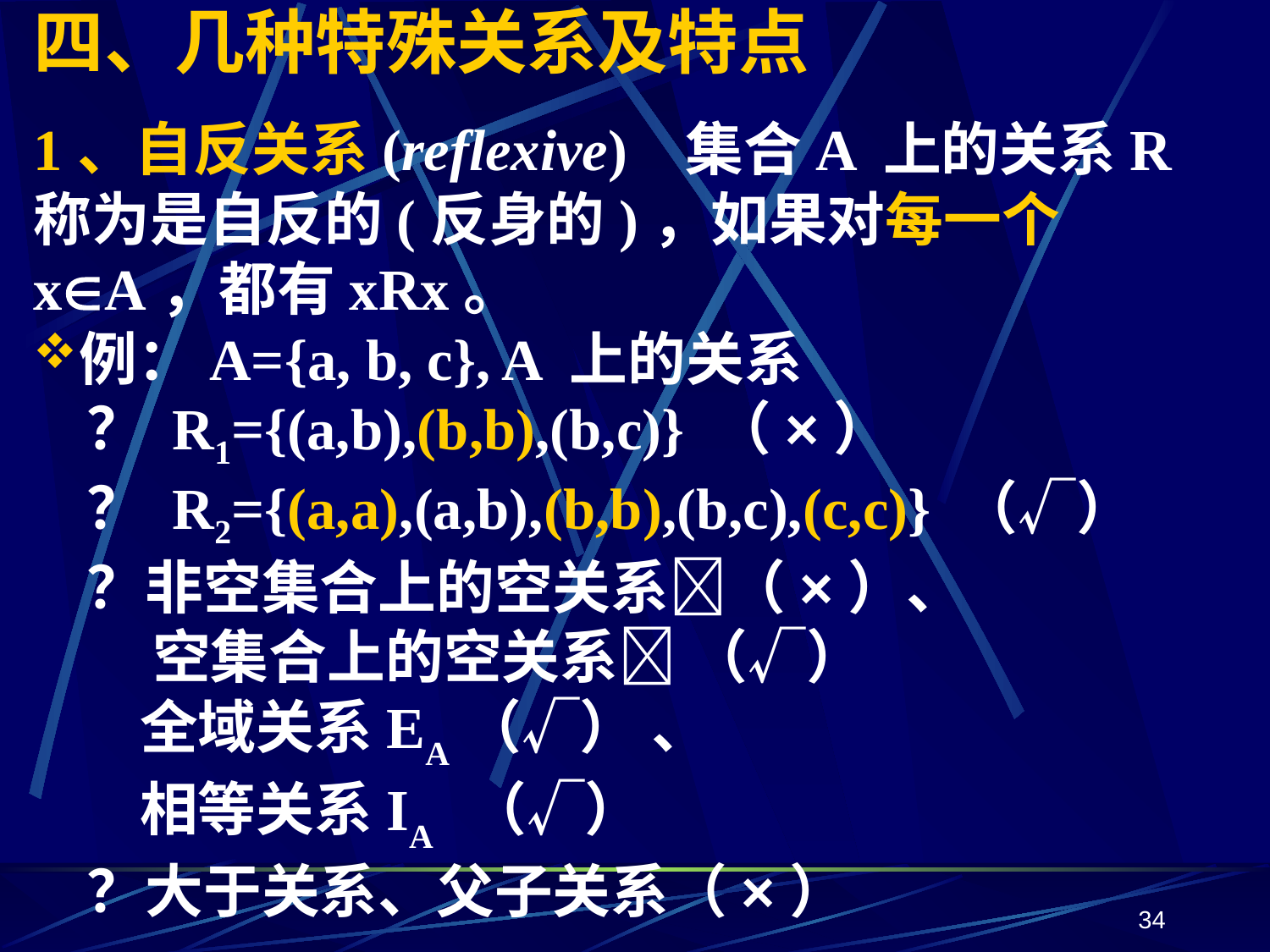

# 四、几种特殊关系及特点
1、自反关系(reflexive)   集合A 上的关系R称为是自反的(反身的)，如果对每一个x∈A，都有xRx。
例：A={a, b, c}, A 上的关系
   ？ R1={(a,b),(b,b),(b,c)} （×）
   ？ R2={(a,a),(a,b),(b,b),(b,c),(c,c)} （√）
   ？非空集合上的空关系φ（×）、
        空集合上的空关系φ （√）
       全域关系EA（√） 、
       相等关系IA  （√）
   ？大于关系、父子关系（×）
34